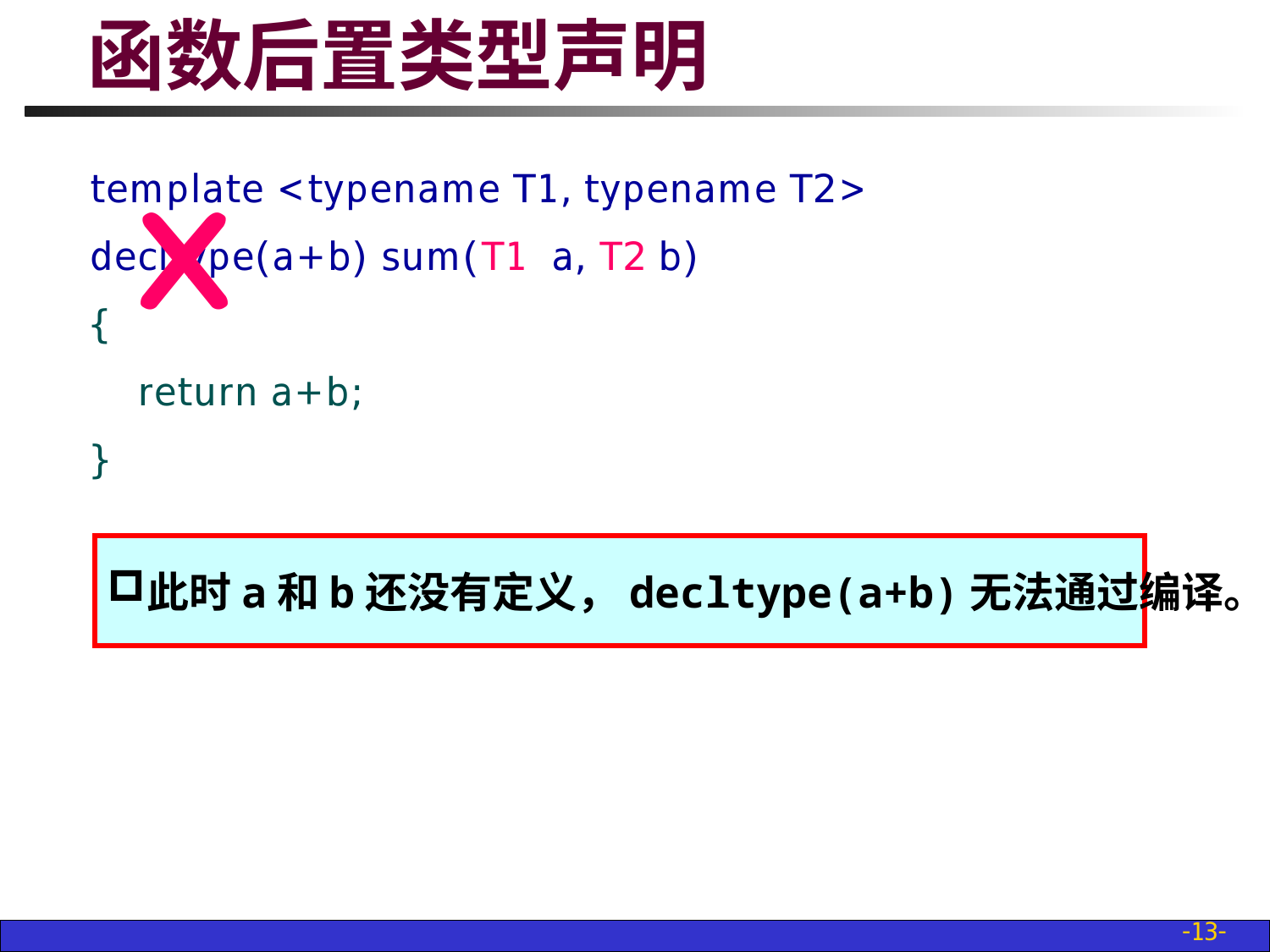

# 函数后置类型声明

template <typename T1, typename T2>
decltype(a+b) sum(T1  a, T2 b)
{
	return a+b;
}

X
此时a和b还没有定义，decltype(a+b)无法通过编译。
-13-